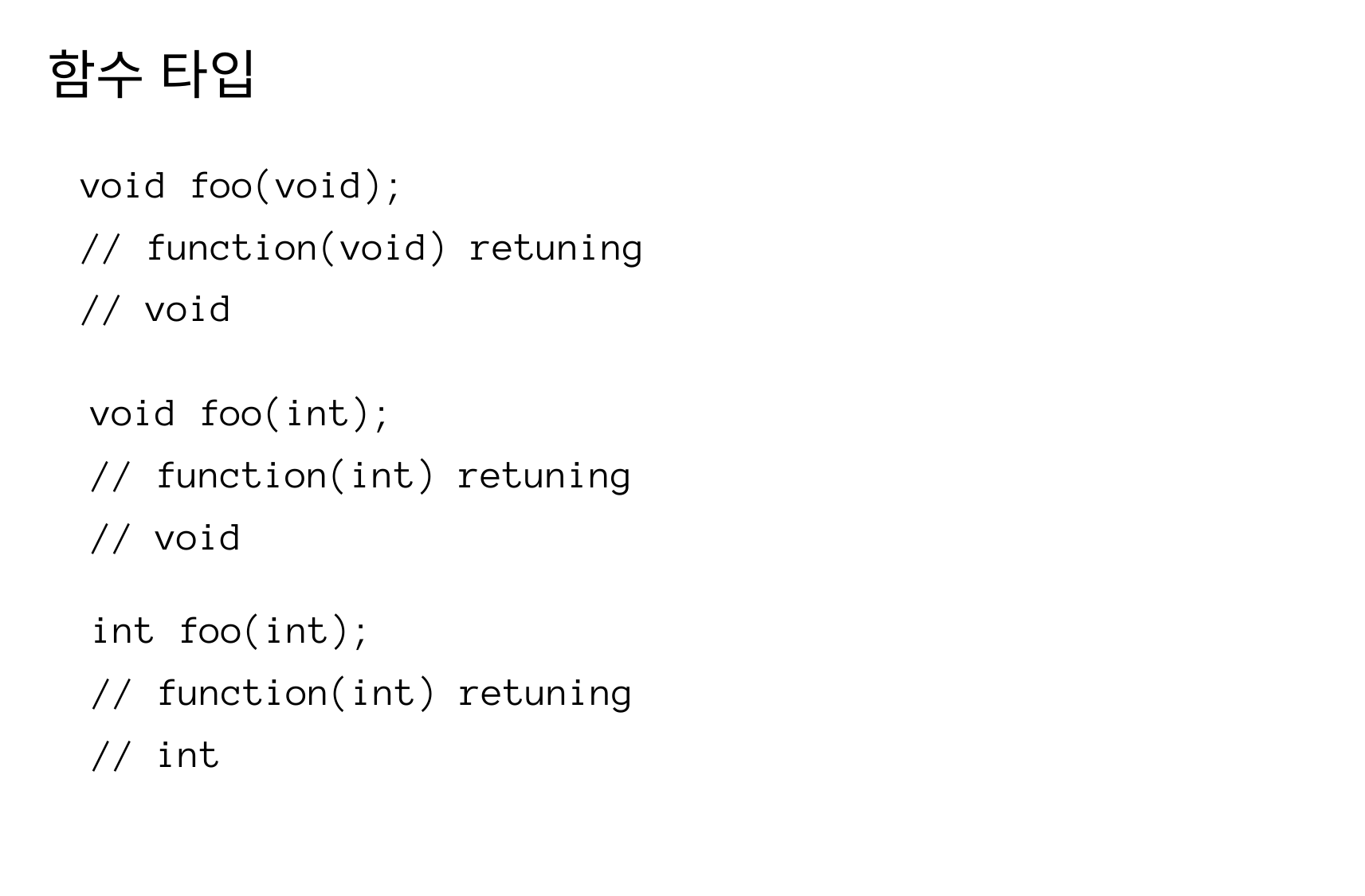

함수 타입
void foo(void);
// function(void) retuning
// void
void foo(int);
// function(int) retuning
// void
int foo(int);
// function(int) retuning
// int